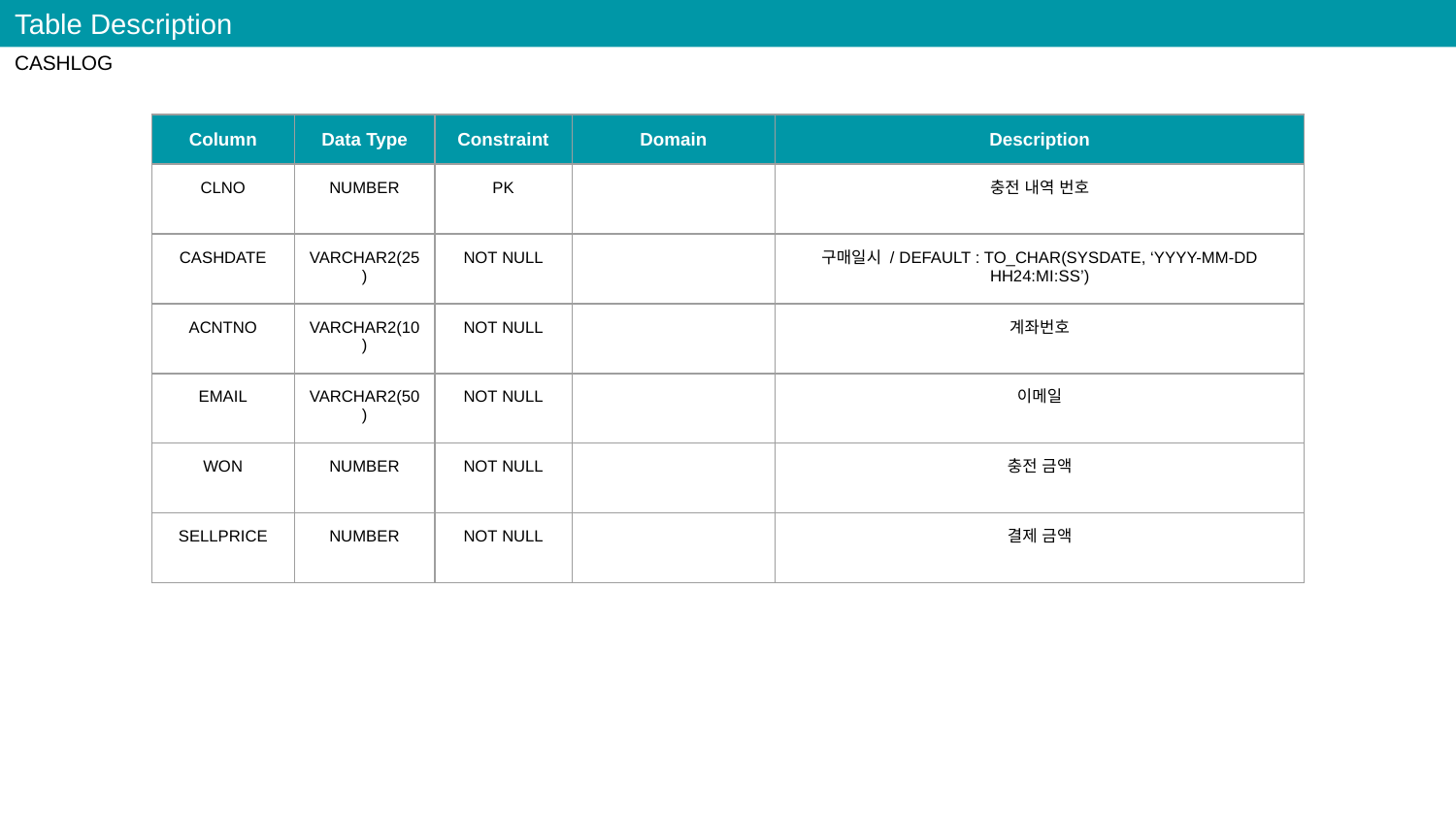

Table Description
CASHLOG
| Column | Data Type | Constraint | Domain | Description |
| --- | --- | --- | --- | --- |
| CLNO | NUMBER | PK |  | 충전 내역 번호 |
| CASHDATE | VARCHAR2(25) | NOT NULL |  | 구매일시 / DEFAULT : TO\_CHAR(SYSDATE, ‘YYYY-MM-DD HH24:MI:SS’) |
| ACNTNO | VARCHAR2(10) | NOT NULL |  | 계좌번호 |
| EMAIL | VARCHAR2(50) | NOT NULL |  | 이메일 |
| WON | NUMBER | NOT NULL |  | 충전 금액 |
| SELLPRICE | NUMBER | NOT NULL |  | 결제 금액 |